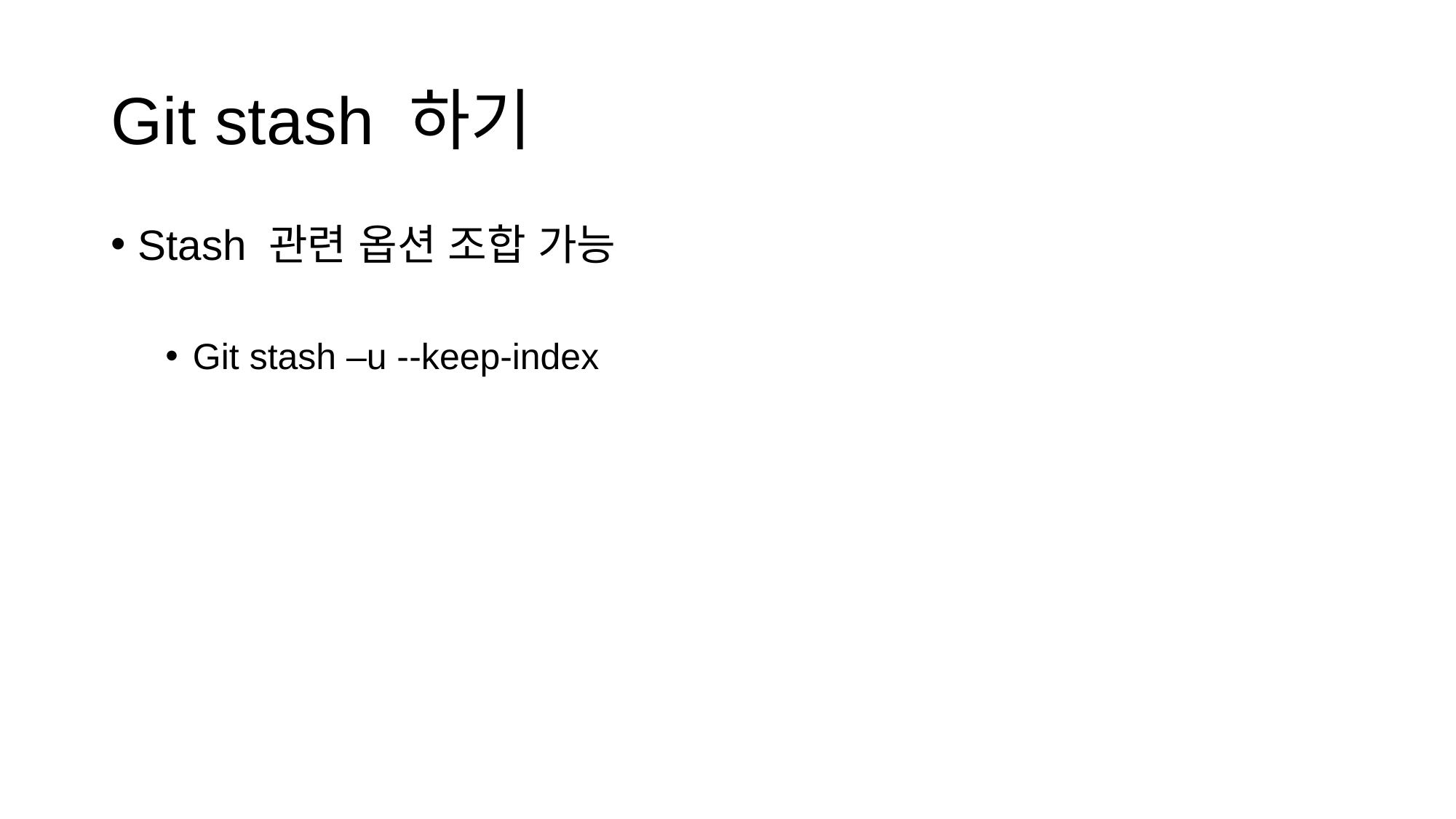

# Git stash 하기
Stash 관련 옵션 조합 가능

Git stash –u --keep-index